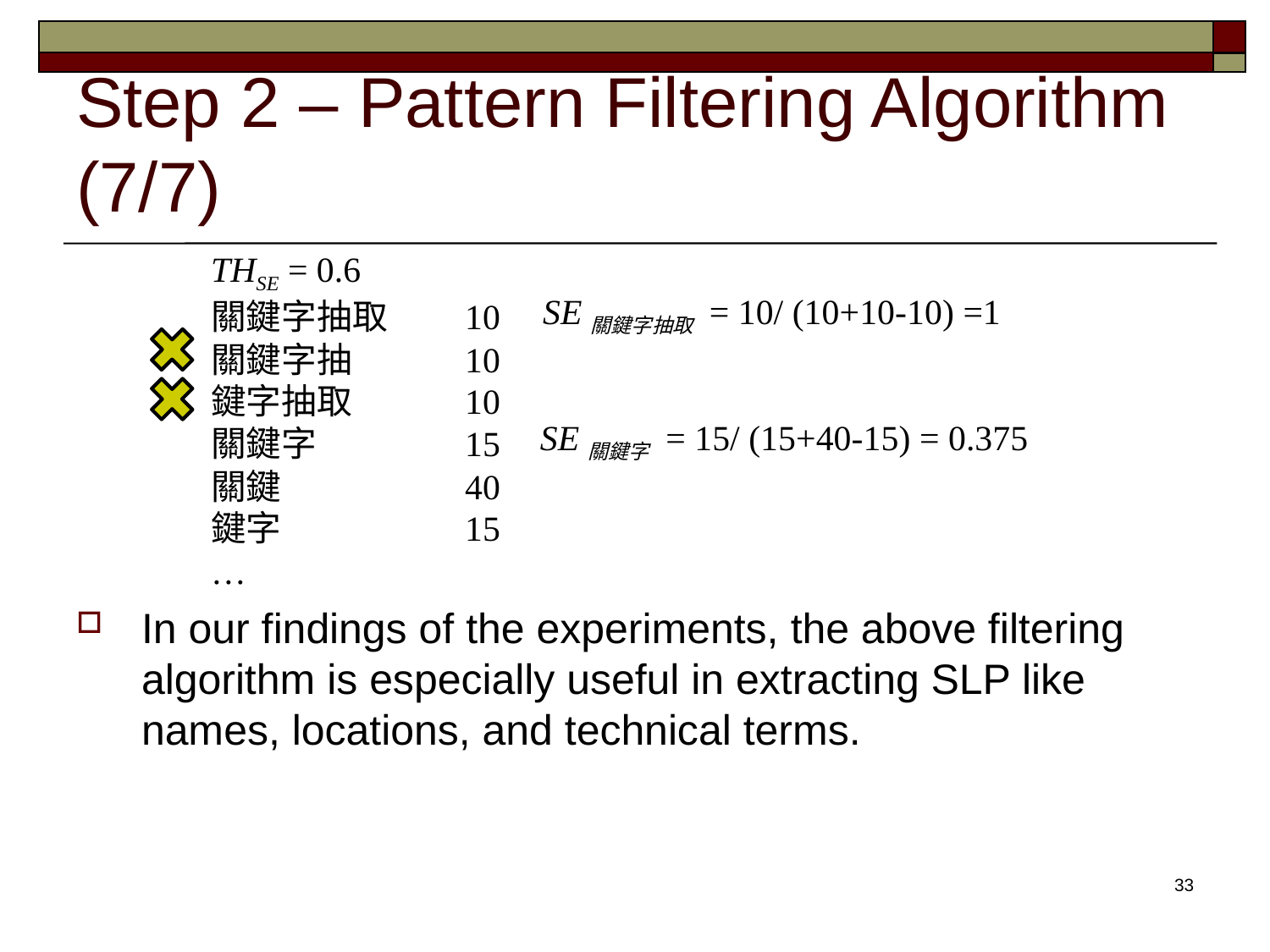

# Step 2 – Pattern Filtering Algorithm (7/7)
THSE = 0.6
關鍵字抽取    	10
關鍵字抽	10
鍵字抽取	10
關鍵字		15
關鍵		40
鍵字		15
…
SE關鍵字抽取 = 10/ (10+10-10) =1

SE關鍵字 = 15/ (15+40-15) = 0.375
In our findings of the experiments, the above filtering algorithm is especially useful in extracting SLP like names, locations, and technical terms.

33